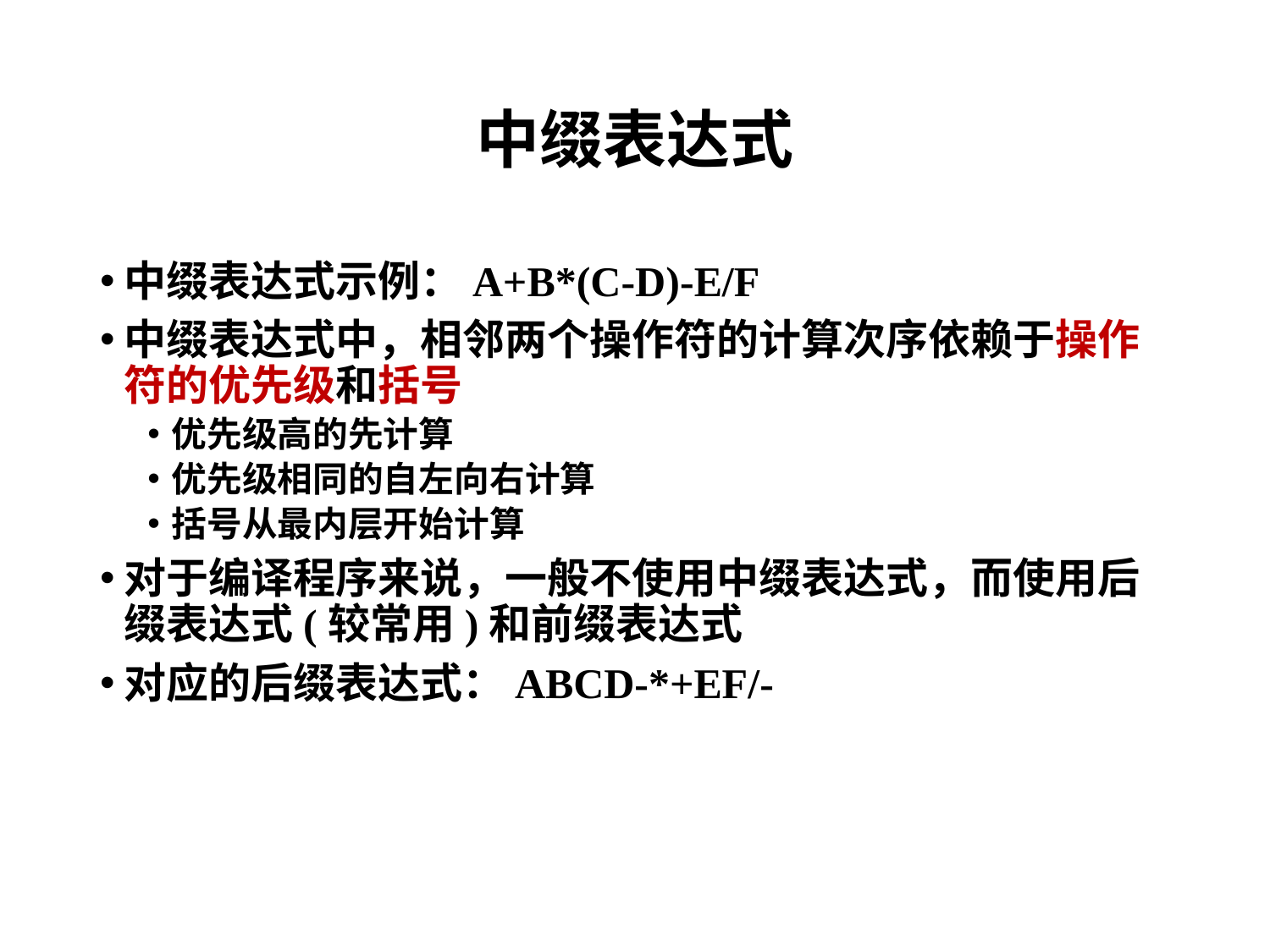

# 中缀表达式
中缀表达式示例：A+B*(C-D)-E/F
中缀表达式中，相邻两个操作符的计算次序依赖于操作符的优先级和括号
优先级高的先计算
优先级相同的自左向右计算
括号从最内层开始计算
对于编译程序来说，一般不使用中缀表达式，而使用后缀表达式(较常用)和前缀表达式
对应的后缀表达式：ABCD-*+EF/-